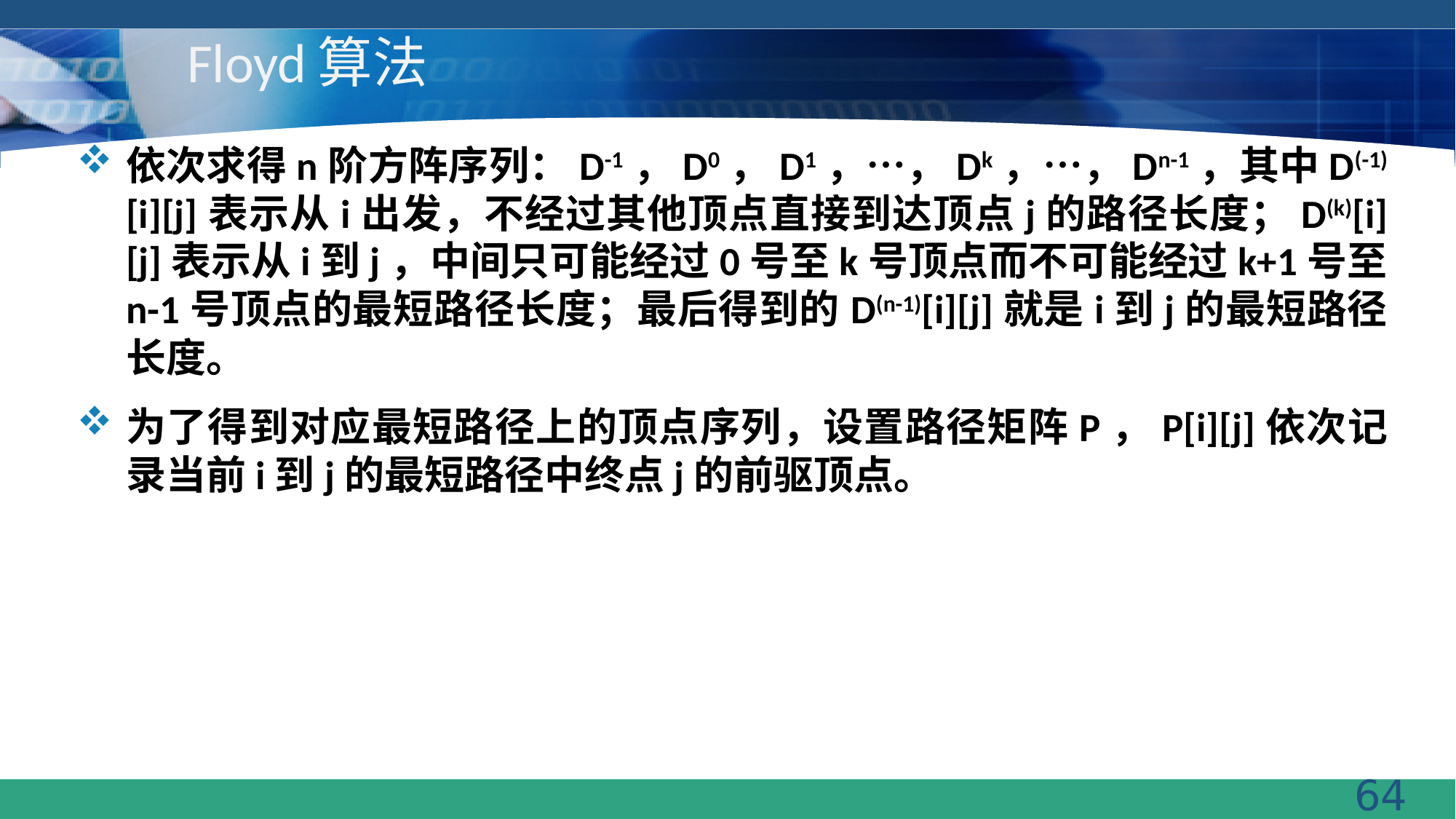

# Floyd算法
依次求得n阶方阵序列：D-1，D0，D1，…，Dk，…，Dn-1，其中D(-1)[i][j]表示从i出发，不经过其他顶点直接到达顶点j的路径长度；D(k)[i][j]表示从i到j，中间只可能经过0号至k号顶点而不可能经过k+1号至n-1号顶点的最短路径长度；最后得到的D(n-1)[i][j]就是i到j的最短路径长度。
为了得到对应最短路径上的顶点序列，设置路径矩阵P，P[i][j]依次记录当前i到j的最短路径中终点j的前驱顶点。